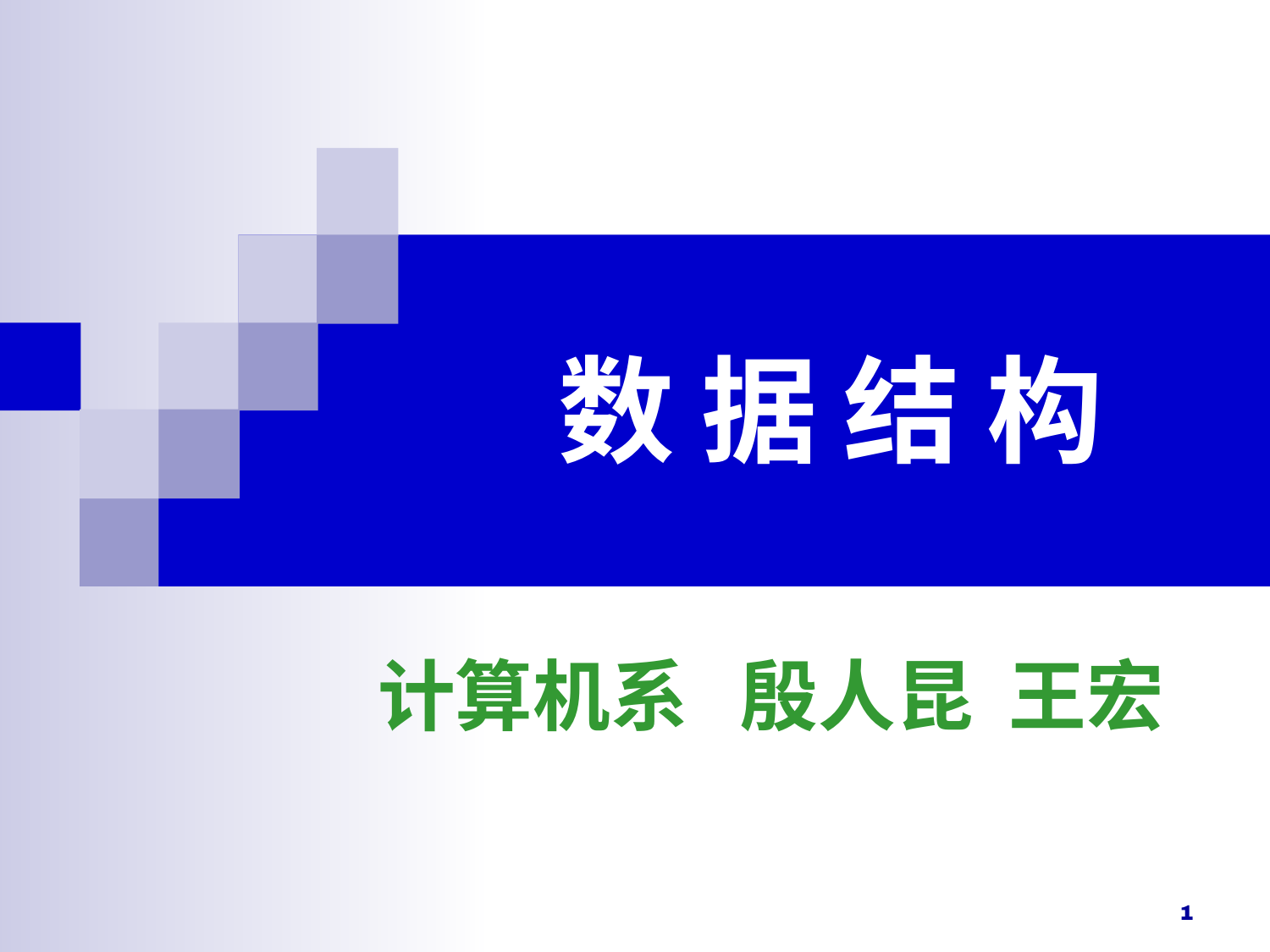

# 数 据 结 构
计算机系   殷人昆  王宏
1